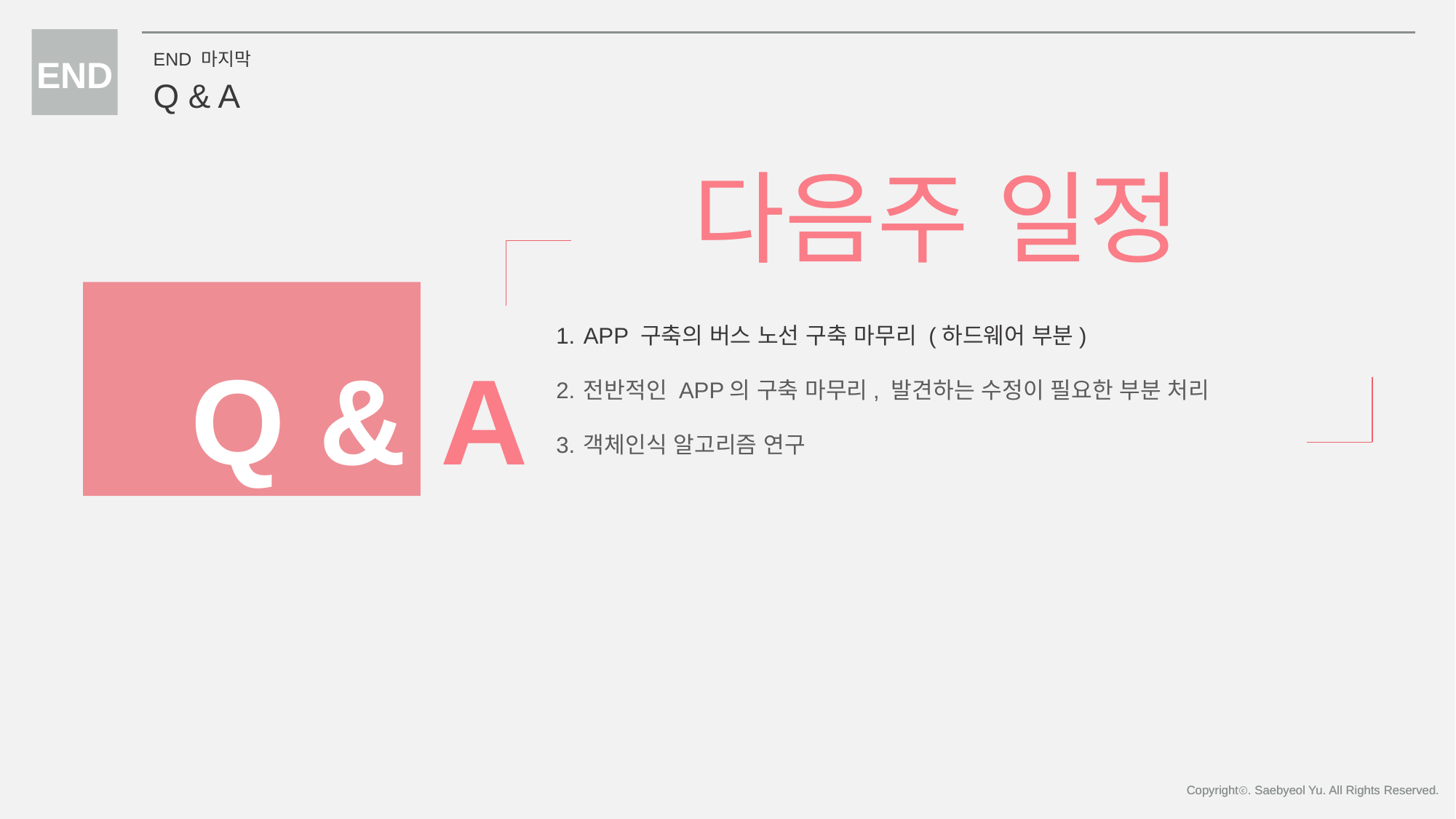

END 마지막
Q & A
END
다음주 일정

APP 구축의 버스 노선 구축 마무리 (하드웨어 부분)

전반적인 APP의 구축 마무리, 발견하는 수정이 필요한 부분 처리

객체인식 알고리즘 연구
Q & A
Copyrightⓒ. Saebyeol Yu. All Rights Reserved.